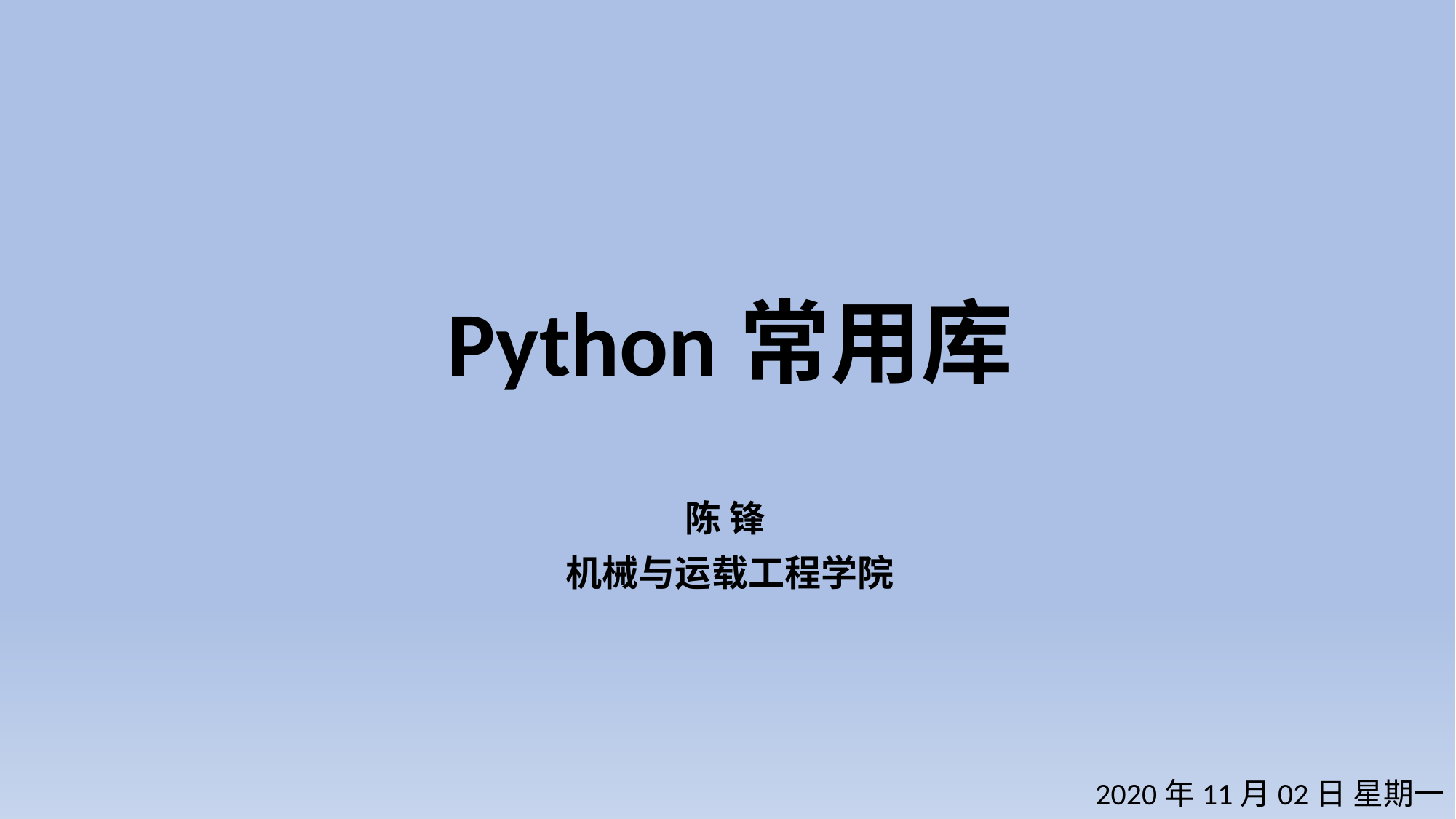

# Python常用库
陈 锋
机械与运载工程学院

2020年11月02日 星期一